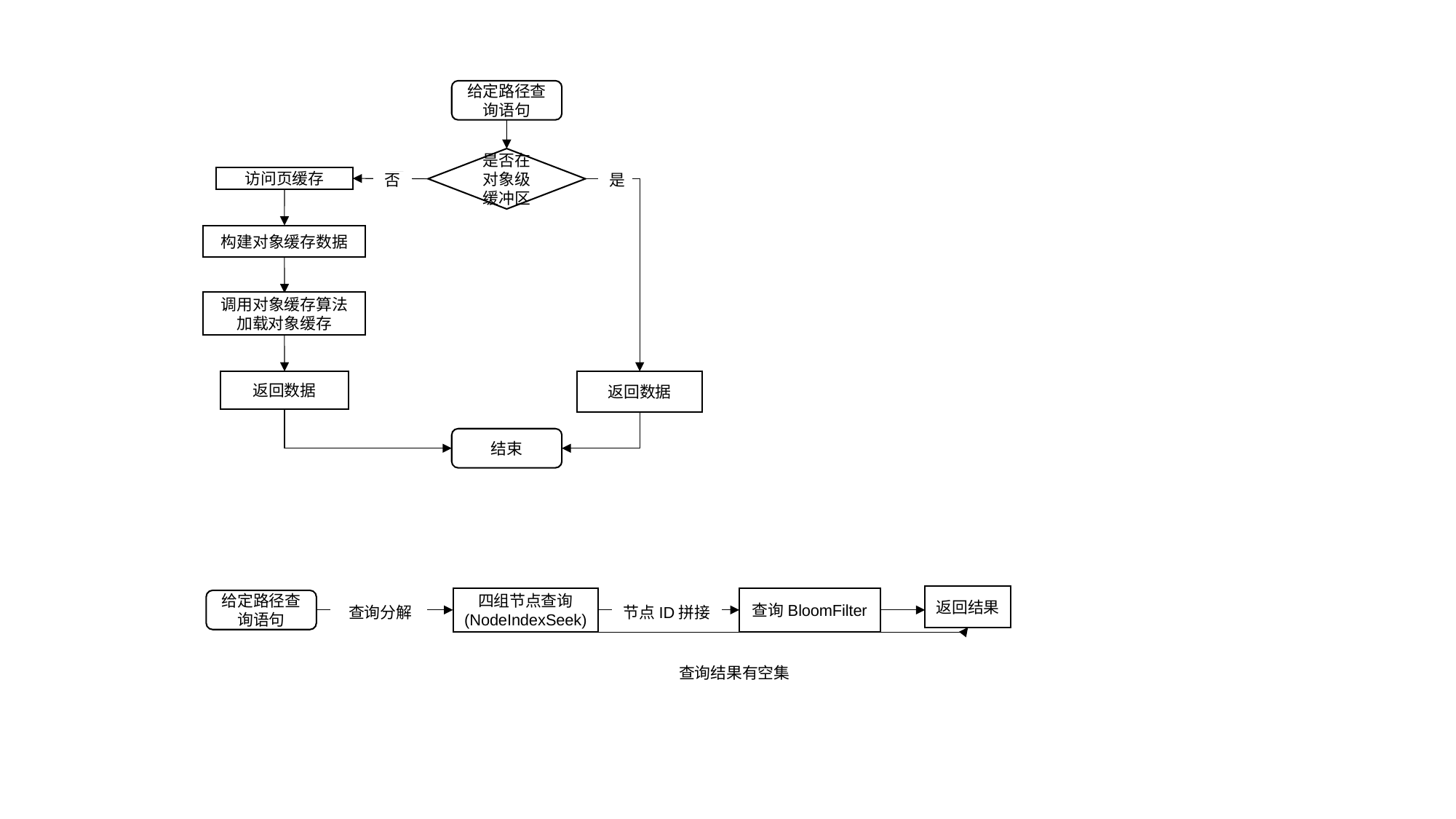

给定路径查询语句
是否在对象级缓冲区
访问页缓存
否
是
否
构建对象缓存数据
调用对象缓存算法加载对象缓存
返回数据
返回数据
结束
返回结果
四组节点查询
(NodeIndexSeek)
查询BloomFilter
给定路径查询语句
节点ID拼接
查询分解
查询分解
查询结果有空集